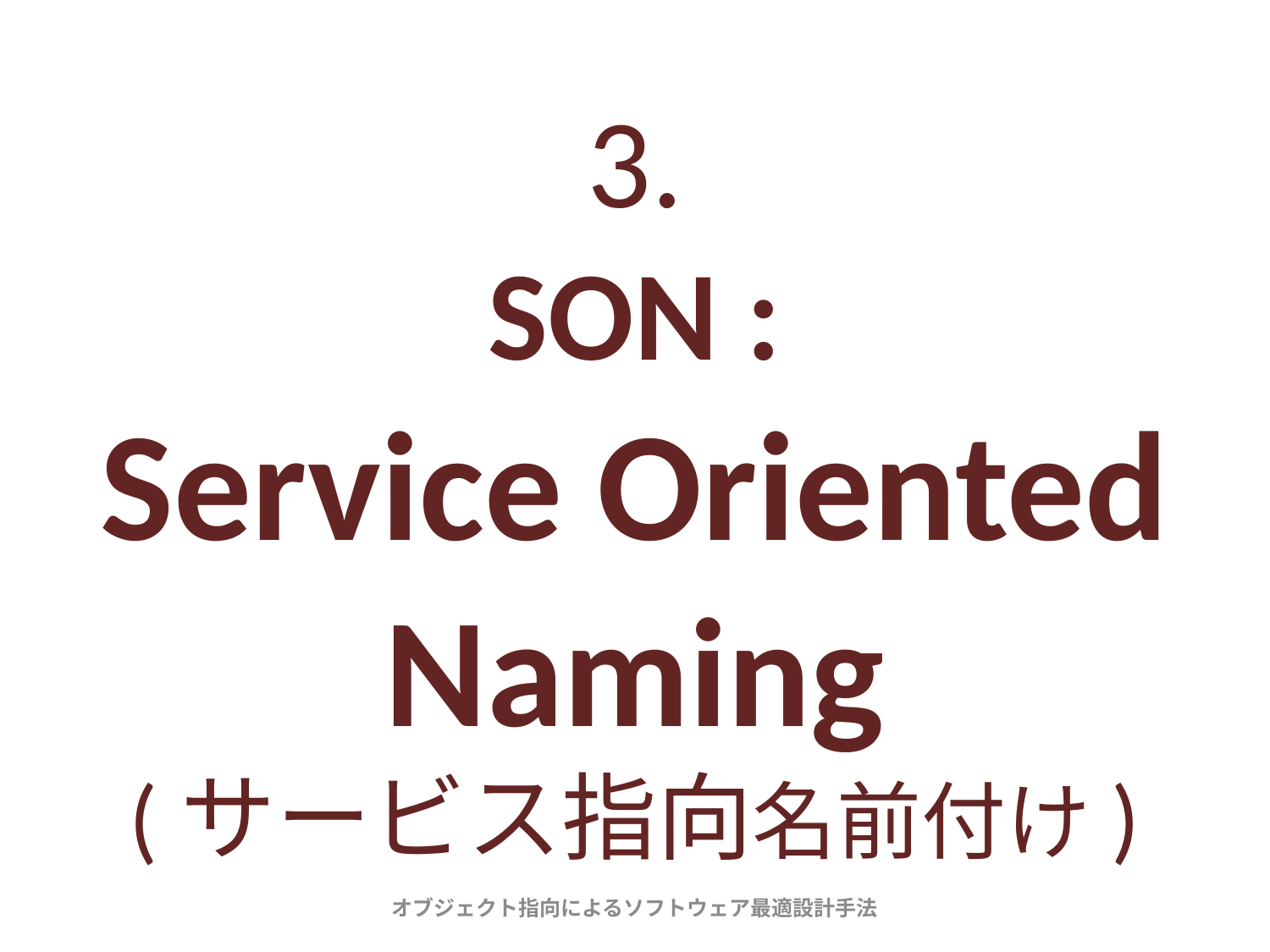

# 3. SON : Service Oriented Naming (サービス指向名前付け)
オブジェクト指向によるソフトウェア最適設計手法